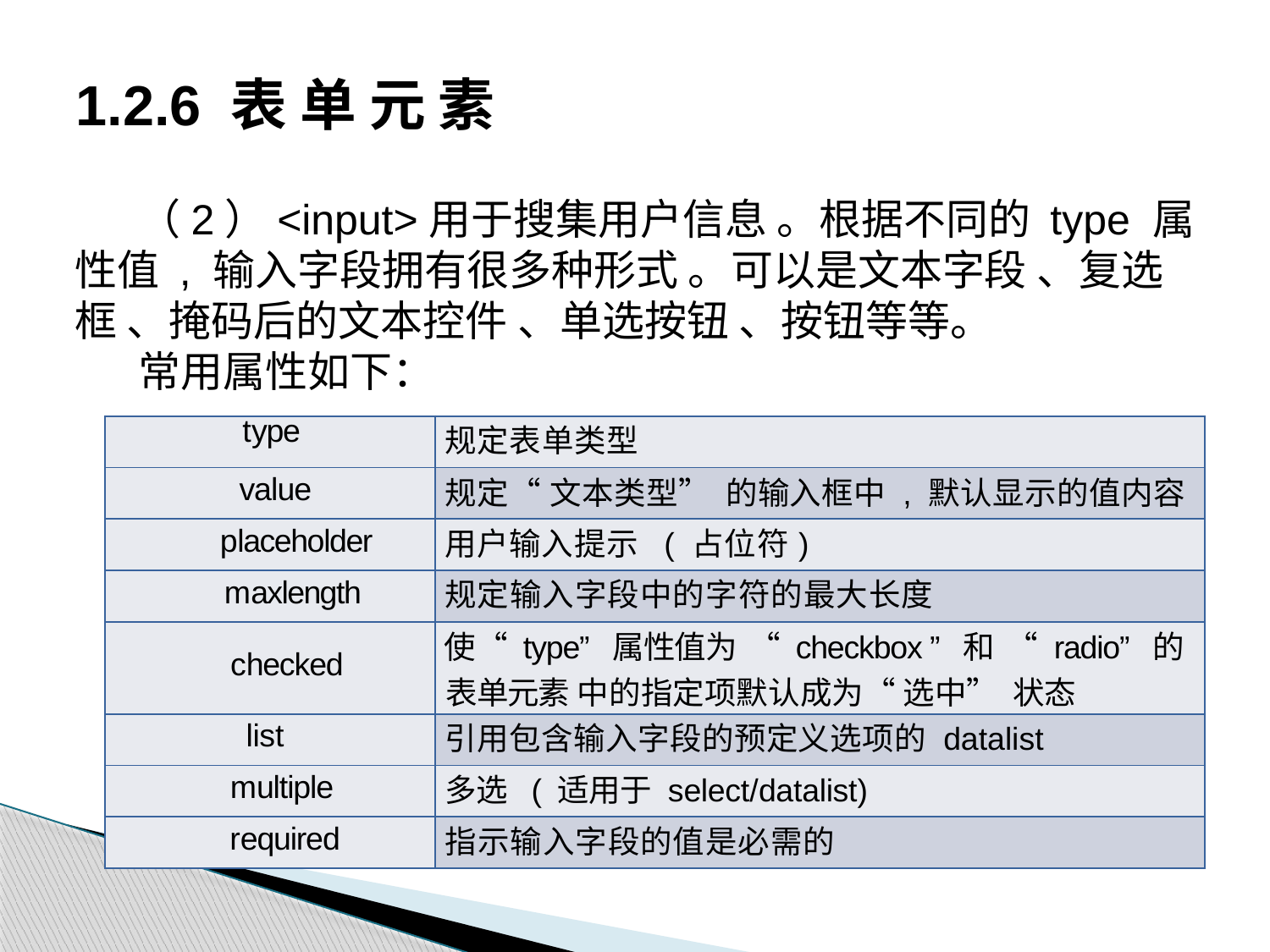

# 1.2.6 表 单 元 素
（2）<input>用于搜集用户信息 。根据不同的 type 属性值 , 输入字段拥有很多种形式 。可以是文本字段 、复选框 、掩码后的文本控件 、单选按钮 、按钮等等。
常用属性如下：
| type | 规定表单类型 |
| --- | --- |
| value | 规定“ 文本类型” 的输入框中 , 默认显示的值内容 |
| placeholder | 用户输入提示 ( 占位符) |
| maxlength | 规定输入字段中的字符的最大长度 |
| checked | 使“ type” 属性值为 “ checkbox ” 和 “ radio” 的表单元素 中的指定项默认成为“ 选中” 状态 |
| list | 引用包含输入字段的预定义选项的 datalist |
| multiple | 多选 ( 适用于 select/datalist) |
| required | 指示输入字段的值是必需的 |